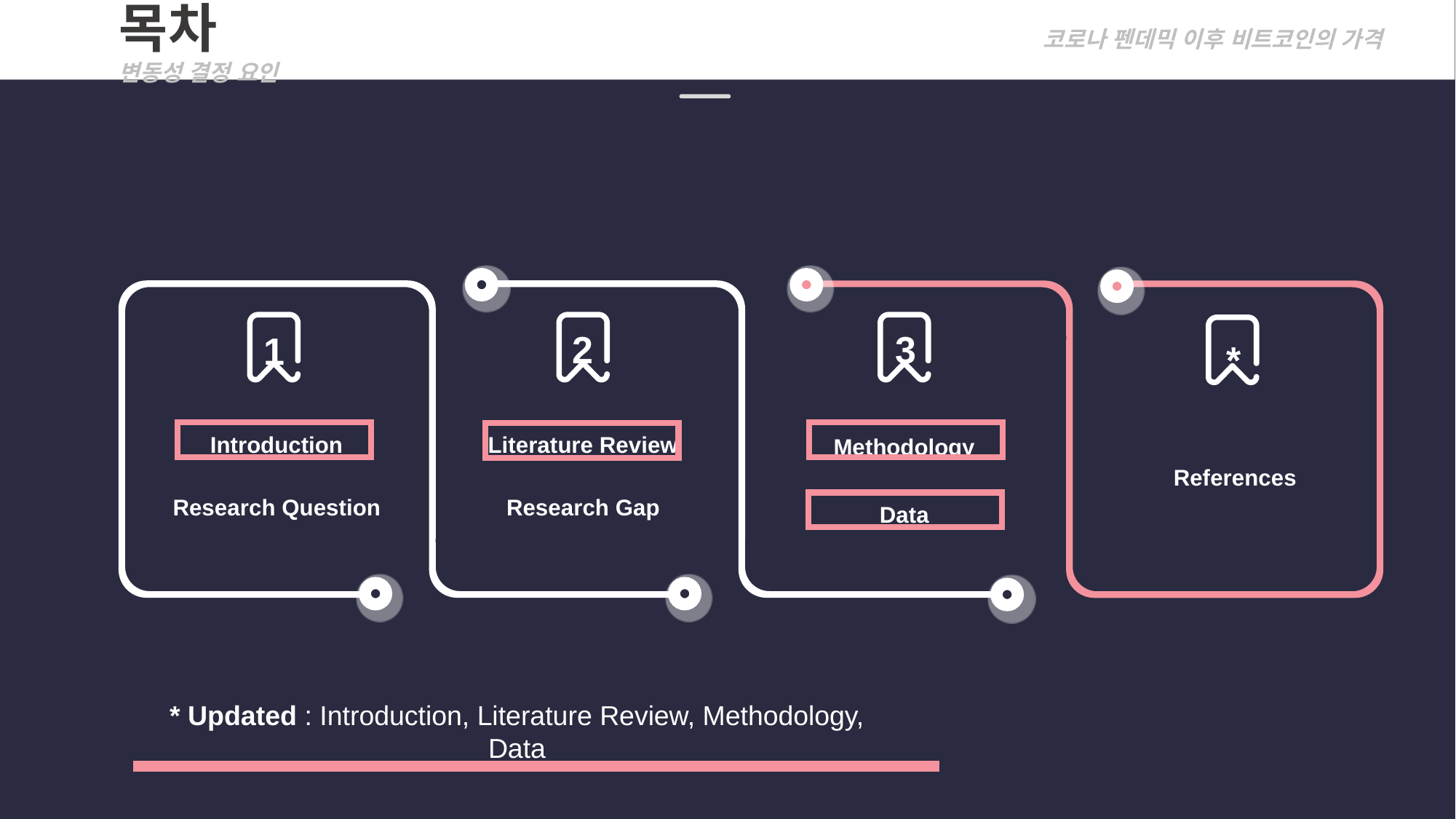

목차  							        코로나 펜데믹 이후 비트코인의 가격 변동성 결정 요인

2
3
1
*

Introduction
Literature Review
Methodology

References
Research Question
Research Gap
Data

* Updated : Introduction, Literature Review, Methodology, Data